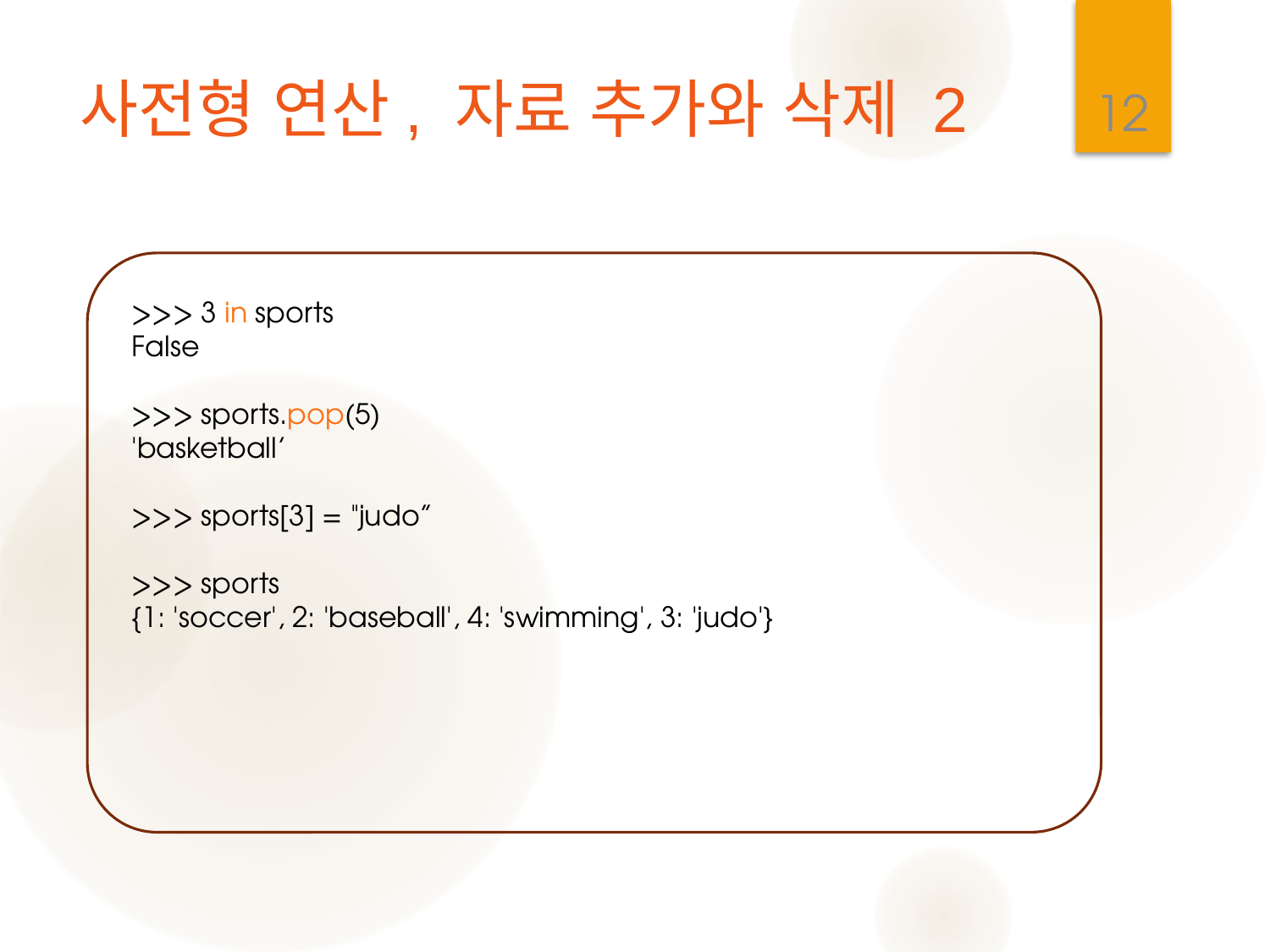

12
# 사전형 연산, 자료 추가와 삭제 2

>>> 3 in sports
False

>>> sports.pop(5)
'basketball’

>>> sports[3] = "judo”

>>> sports
{1: 'soccer', 2: 'baseball', 4: 'swimming', 3: 'judo'}